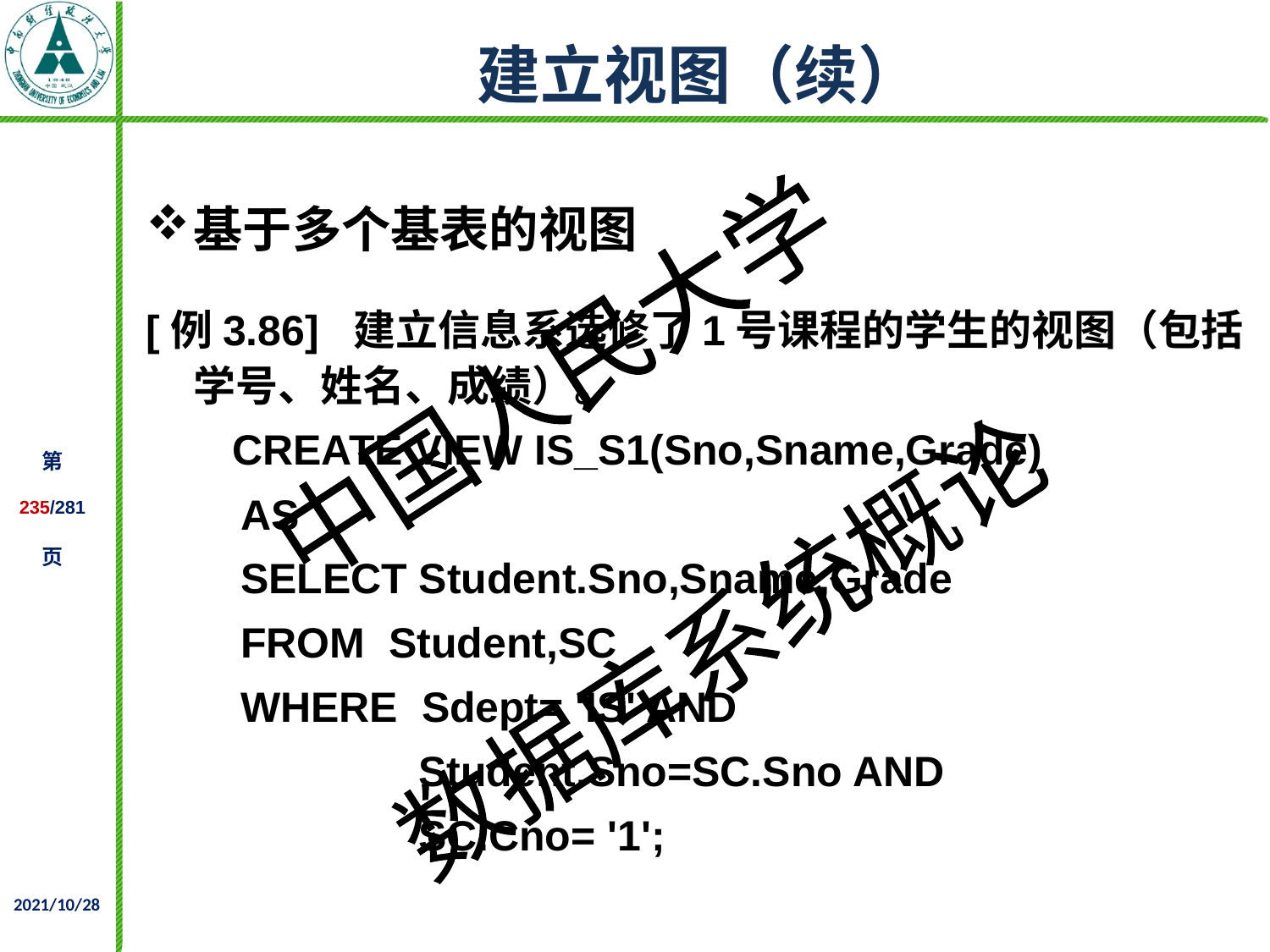

# 建立视图（续）
基于多个基表的视图

[例3.86]  建立信息系选修了1号课程的学生的视图（包括学号、姓名、成绩）。
        CREATE VIEW IS_S1(Sno,Sname,Grade)
        AS
        SELECT Student.Sno,Sname,Grade
        FROM  Student,SC
        WHERE  Sdept= 'IS' AND
                       Student.Sno=SC.Sno AND
                       SC.Cno= '1';
2021/10/28